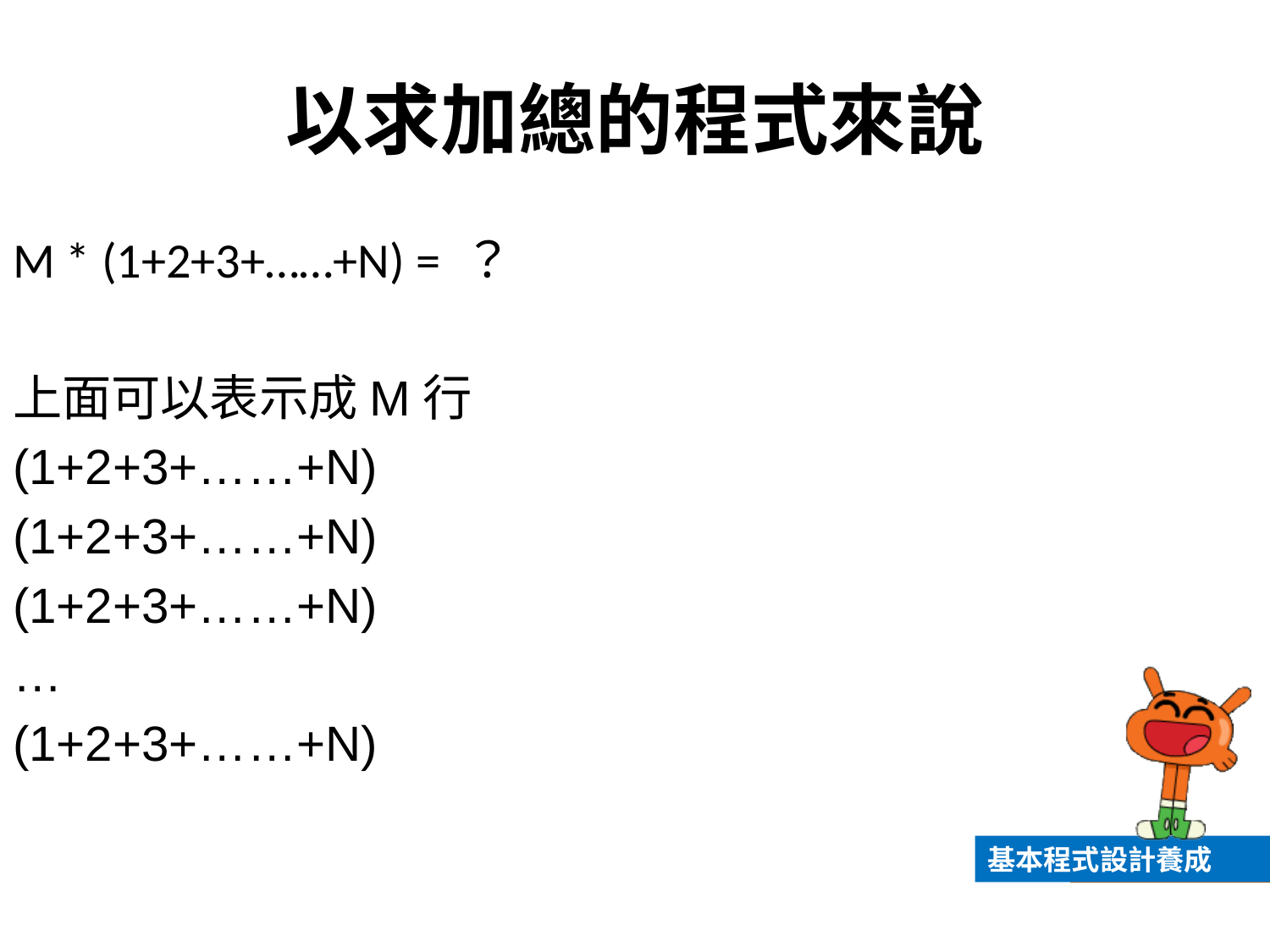

# 以求加總的程式來說
M * (1+2+3+……+N) = ？

上面可以表示成M行
(1+2+3+……+N)
(1+2+3+……+N)
(1+2+3+……+N)
…
(1+2+3+……+N)